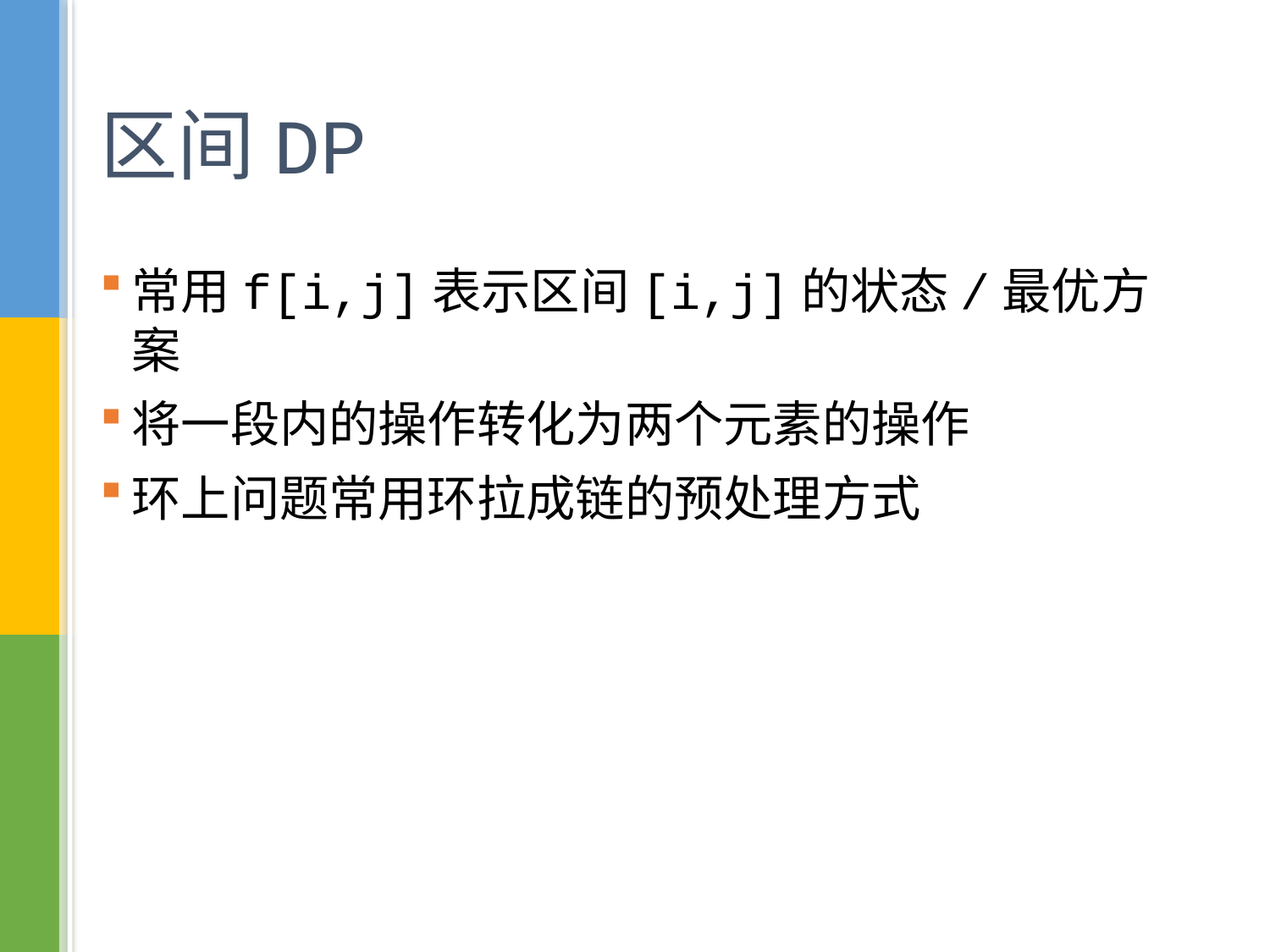

# 区间DP
常用f[i,j]表示区间[i,j]的状态/最优方案
将一段内的操作转化为两个元素的操作
环上问题常用环拉成链的预处理方式